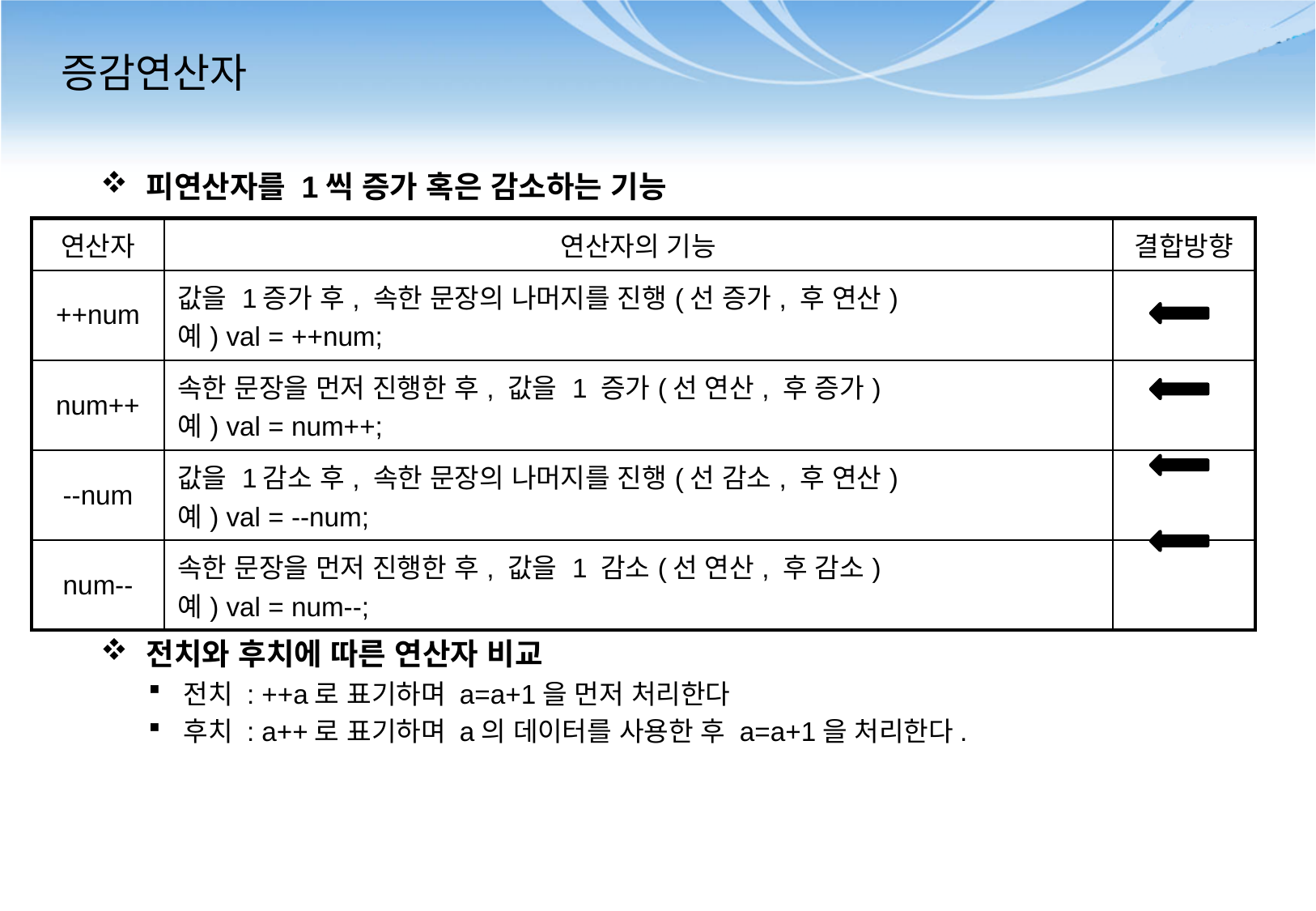

# 증감연산자
피연산자를 1씩 증가 혹은 감소하는 기능

전치와 후치에 따른 연산자 비교
전치 : ++a로 표기하며 a=a+1을 먼저 처리한다
후치 : a++로 표기하며 a의 데이터를 사용한 후 a=a+1을 처리한다.
| 연산자 | 연산자의 기능 | 결합방향 |
| --- | --- | --- |
| ++num | 값을 1증가 후, 속한 문장의 나머지를 진행(선 증가, 후 연산) 예) val = ++num; |  |
| num++ | 속한 문장을 먼저 진행한 후, 값을 1 증가(선 연산, 후 증가) 예) val = num++; |  |
| --num | 값을 1감소 후, 속한 문장의 나머지를 진행(선 감소, 후 연산) 예) val = --num; |  |
| num-- | 속한 문장을 먼저 진행한 후, 값을 1 감소(선 연산, 후 감소) 예) val = num--; |  |